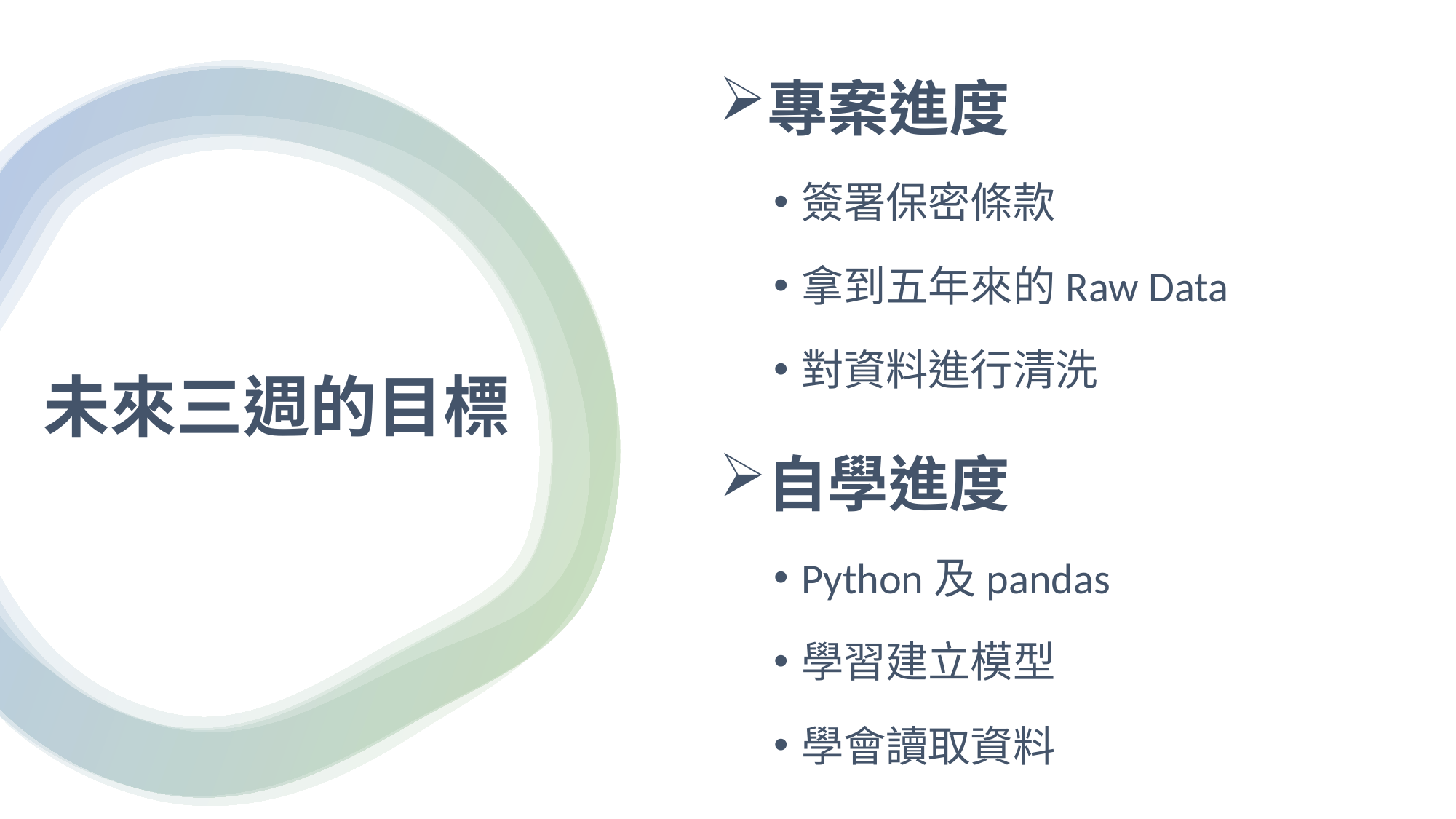

專案進度
簽署保密條款
拿到五年來的Raw Data
對資料進行清洗
自學進度
Python及pandas
學習建立模型
學會讀取資料

# 未來三週的目標